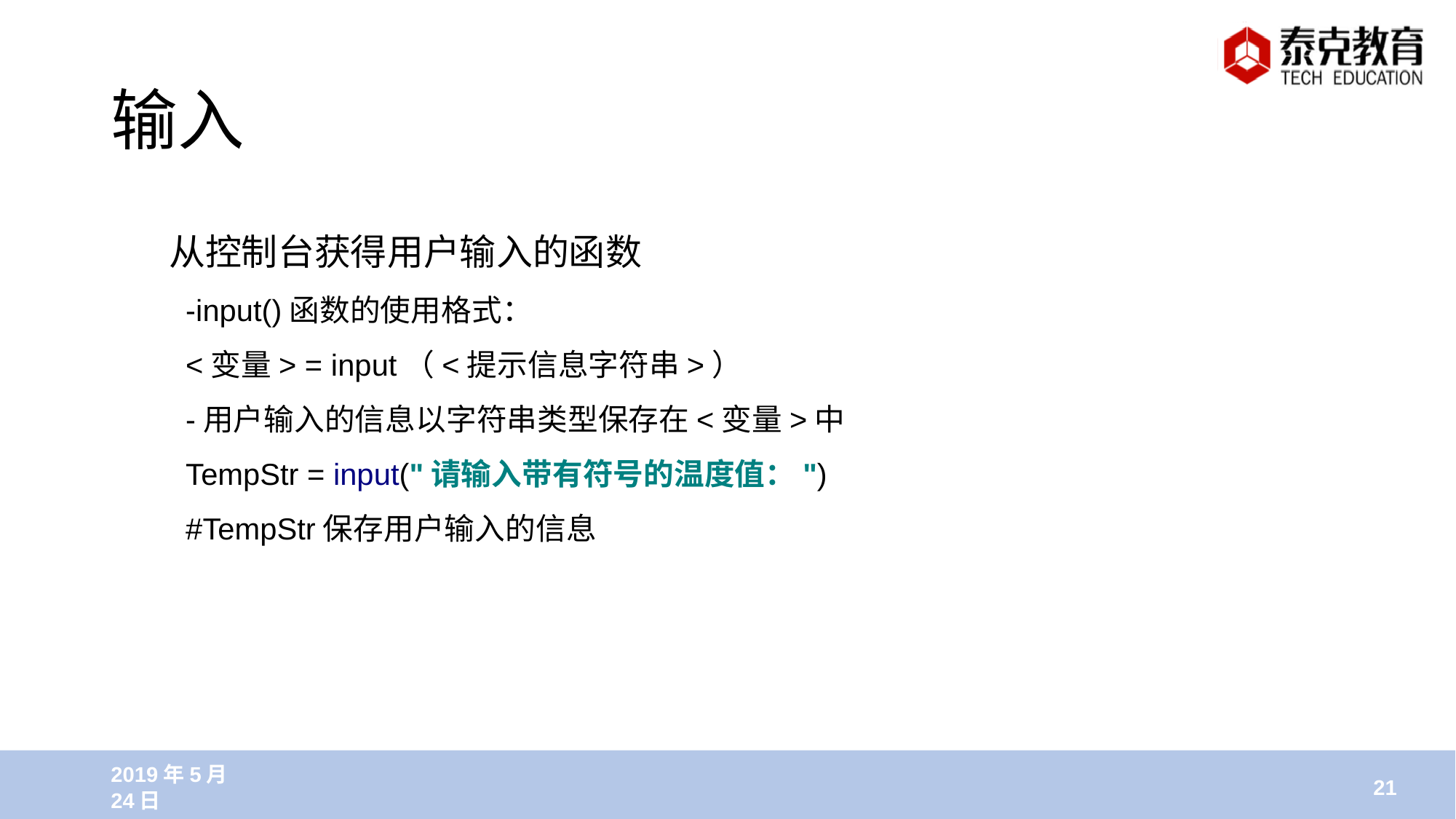

# 输入
从控制台获得用户输入的函数
  -input()函数的使用格式：
  <变量> = input（<提示信息字符串>）
  -用户输入的信息以字符串类型保存在<变量>中
  TempStr = input("请输入带有符号的温度值：")
  #TempStr保存用户输入的信息
2019年5月24日
21